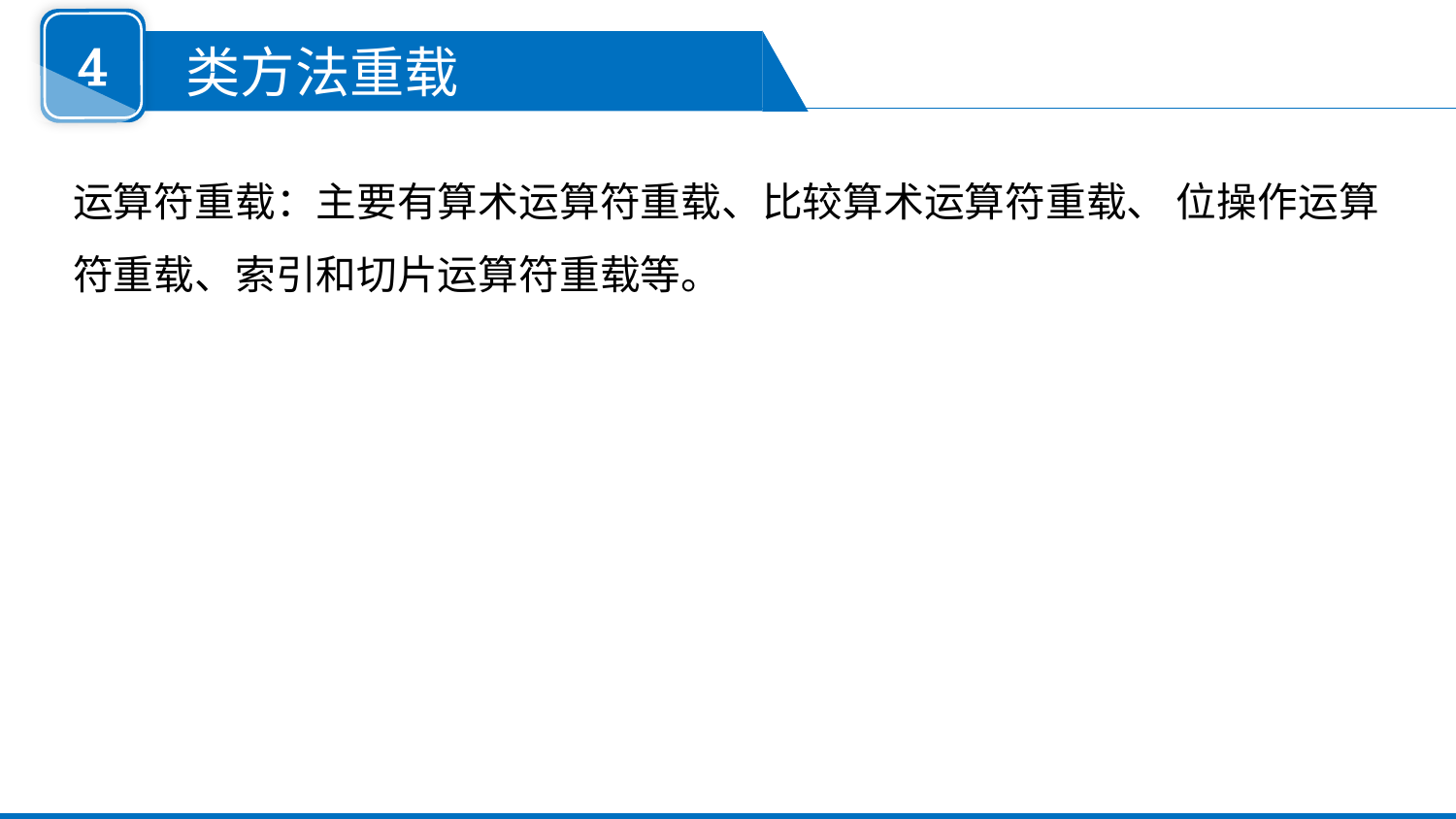

4

  类方法重载
运算符重载：主要有算术运算符重载、比较算术运算符重载、 位操作运算符重载、索引和切片运算符重载等。